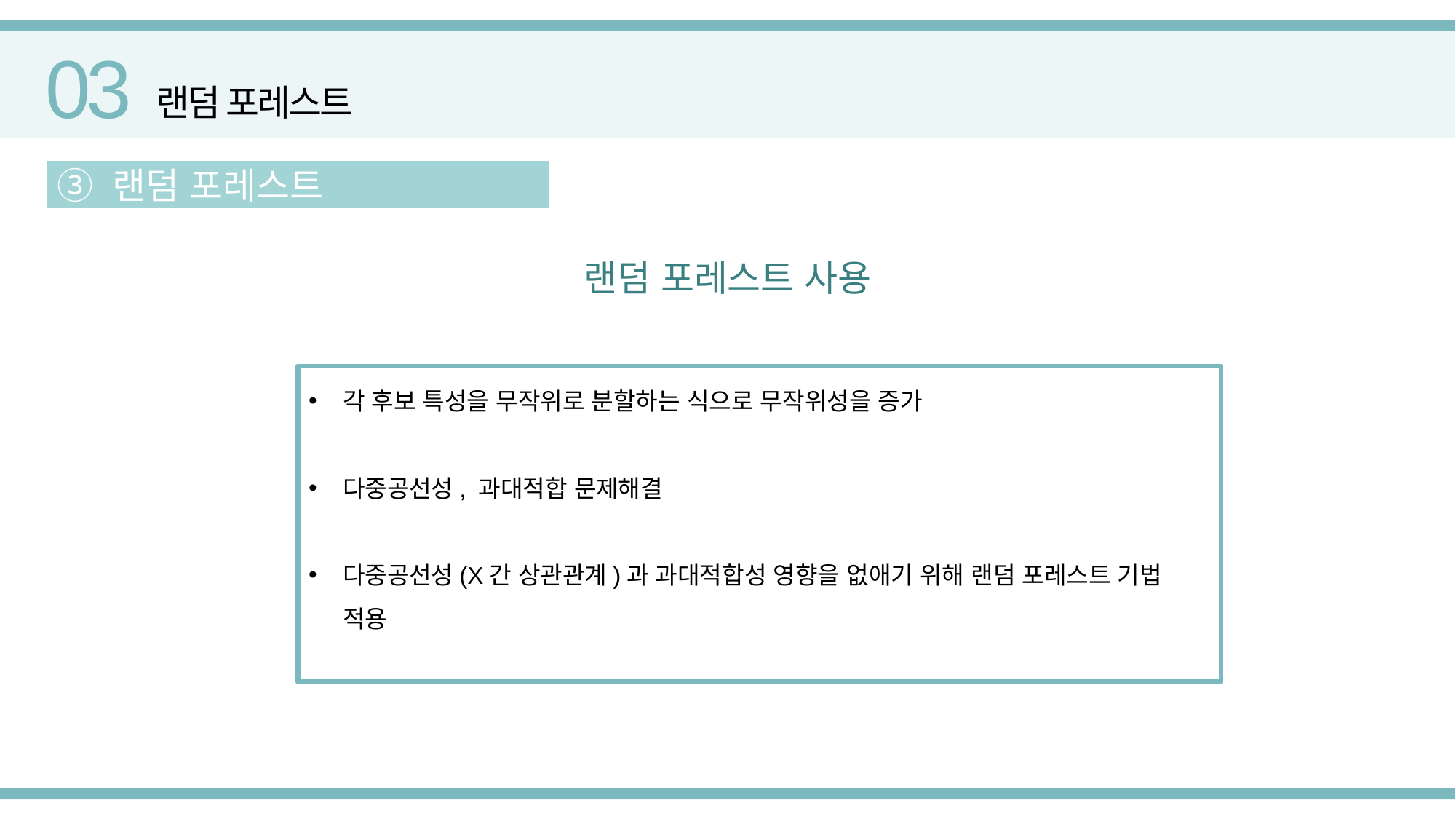

03
랜덤 포레스트
③ 랜덤 포레스트
랜덤 포레스트 사용
각 후보 특성을 무작위로 분할하는 식으로 무작위성을 증가

다중공선성, 과대적합 문제해결

다중공선성(X간 상관관계)과 과대적합성 영향을 없애기 위해 랜덤 포레스트 기법 적용